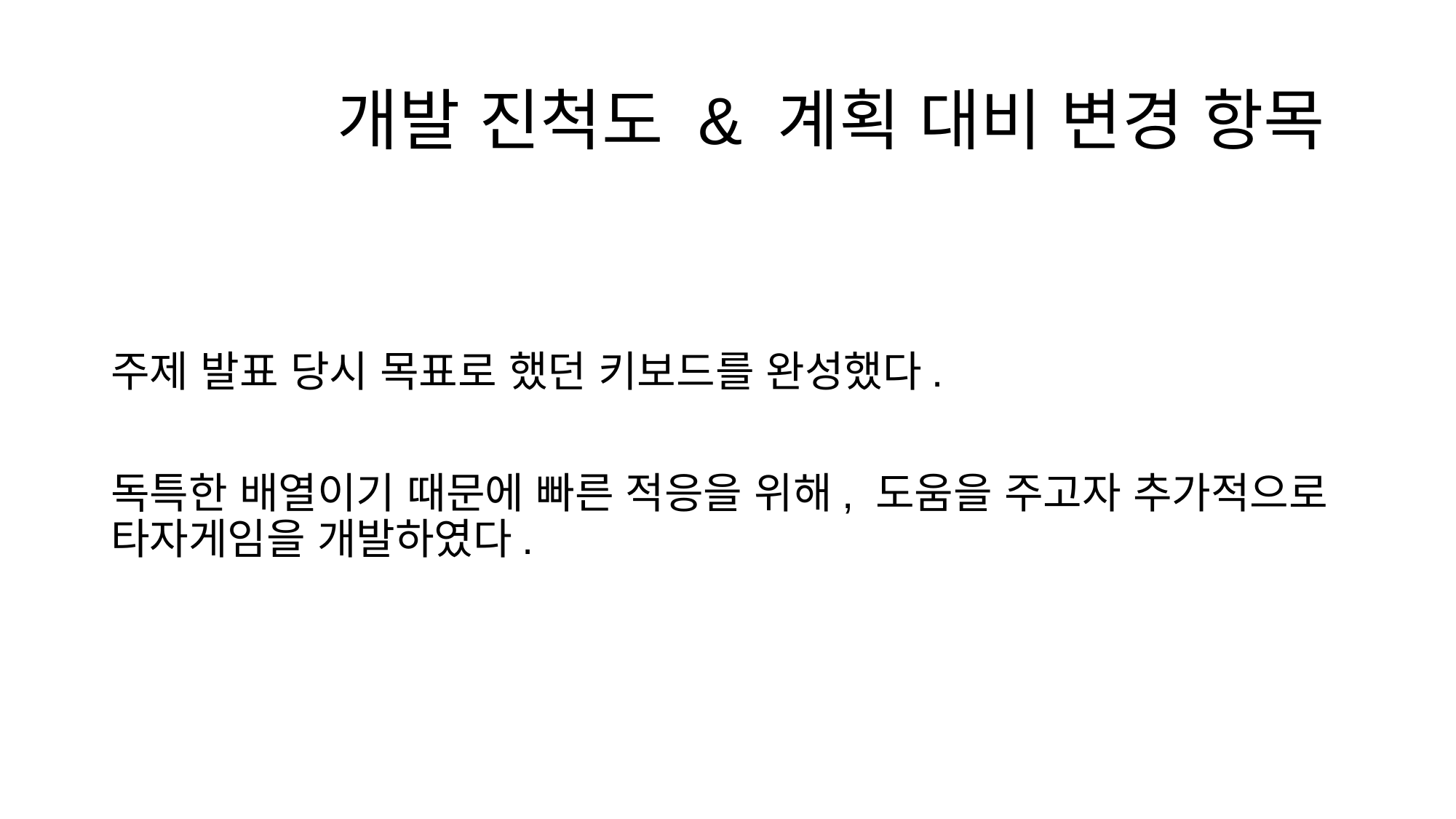

# 개발 진척도 & 계획 대비 변경 항목

주제 발표 당시 목표로 했던 키보드를 완성했다.

독특한 배열이기 때문에 빠른 적응을 위해, 도움을 주고자 추가적으로 타자게임을 개발하였다.